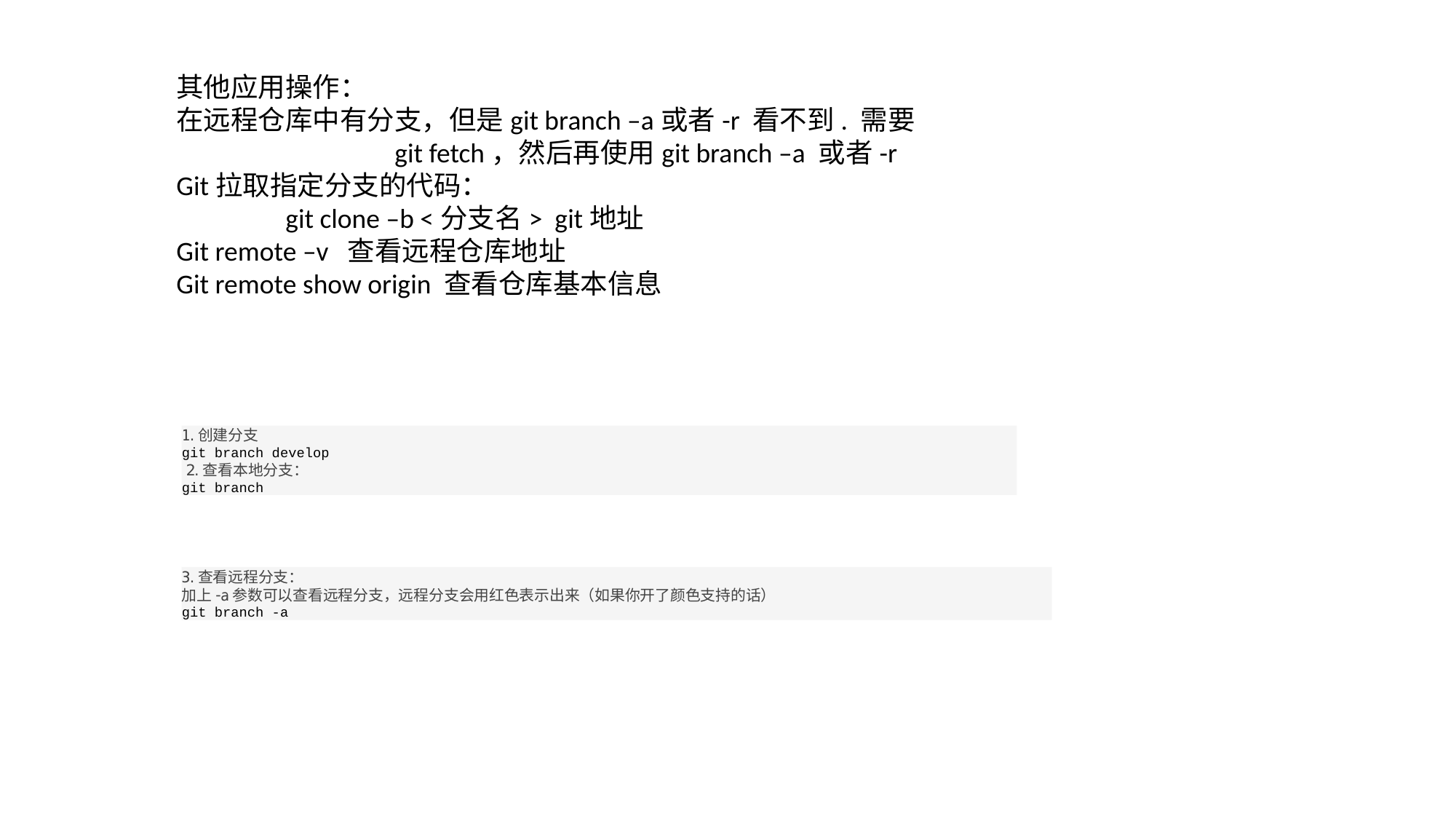

其他应用操作：
在远程仓库中有分支，但是git branch –a或者-r 看不到. 需要
		git fetch，然后再使用git branch –a 或者-r
Git拉取指定分支的代码：
	git clone –b <分支名>  git地址
Git remote –v  查看远程仓库地址
Git remote show origin 查看仓库基本信息

1.创建分支
git branch develop
 2.查看本地分支：
git branch
3.查看远程分支：
加上-a参数可以查看远程分支，远程分支会用红色表示出来（如果你开了颜色支持的话）
git branch -a